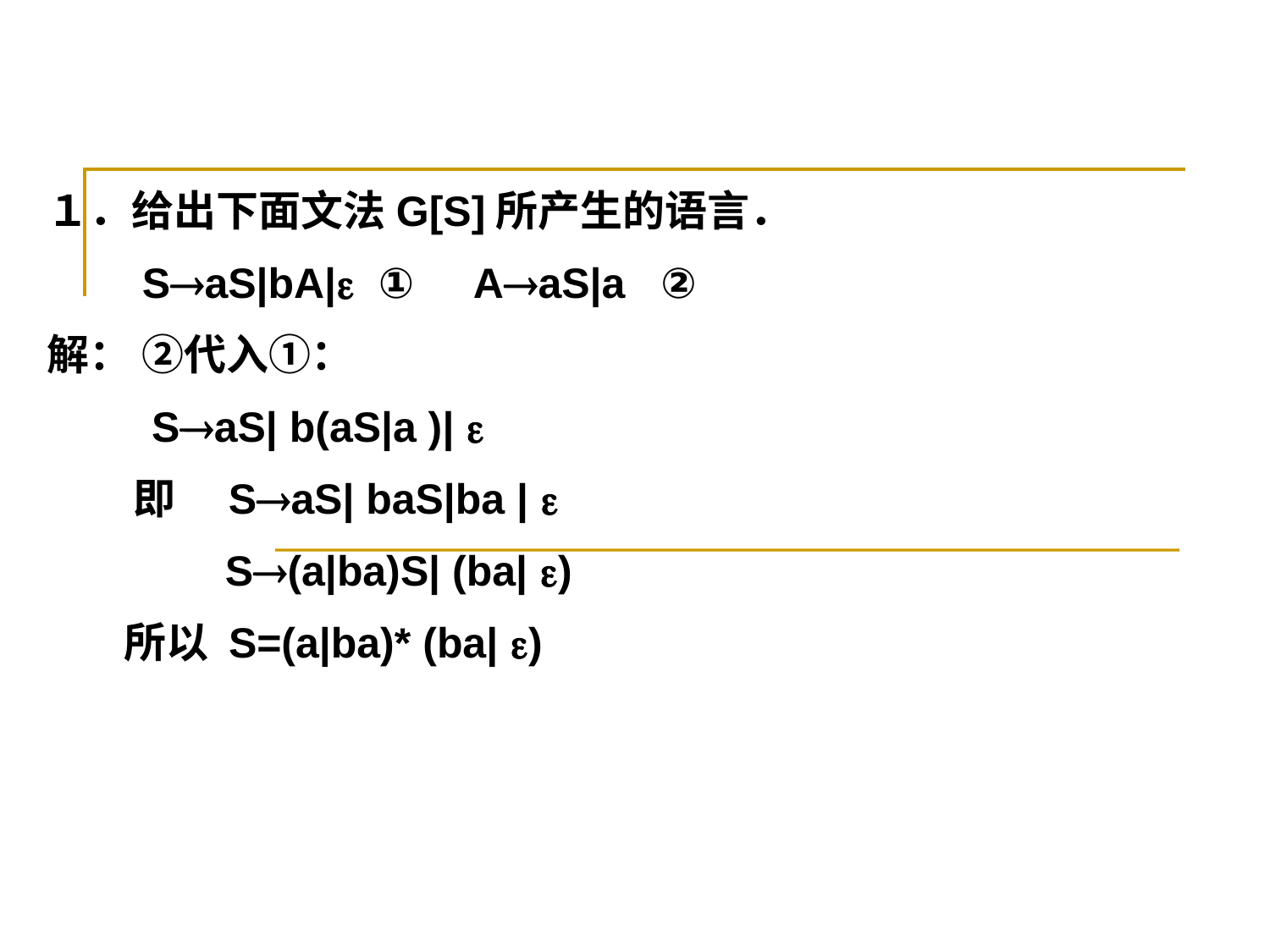

１．给出下面文法G[S]所产生的语言．
        S→aS|bA|ε  ①     A→aS|a   ②
解： ②代入①：
　　 S→aS| b(aS|a )| ε
        即　S→aS| baS|ba | ε
               S→(a|ba)S| (ba| ε)
       所以 S=(a|ba)* (ba| ε)